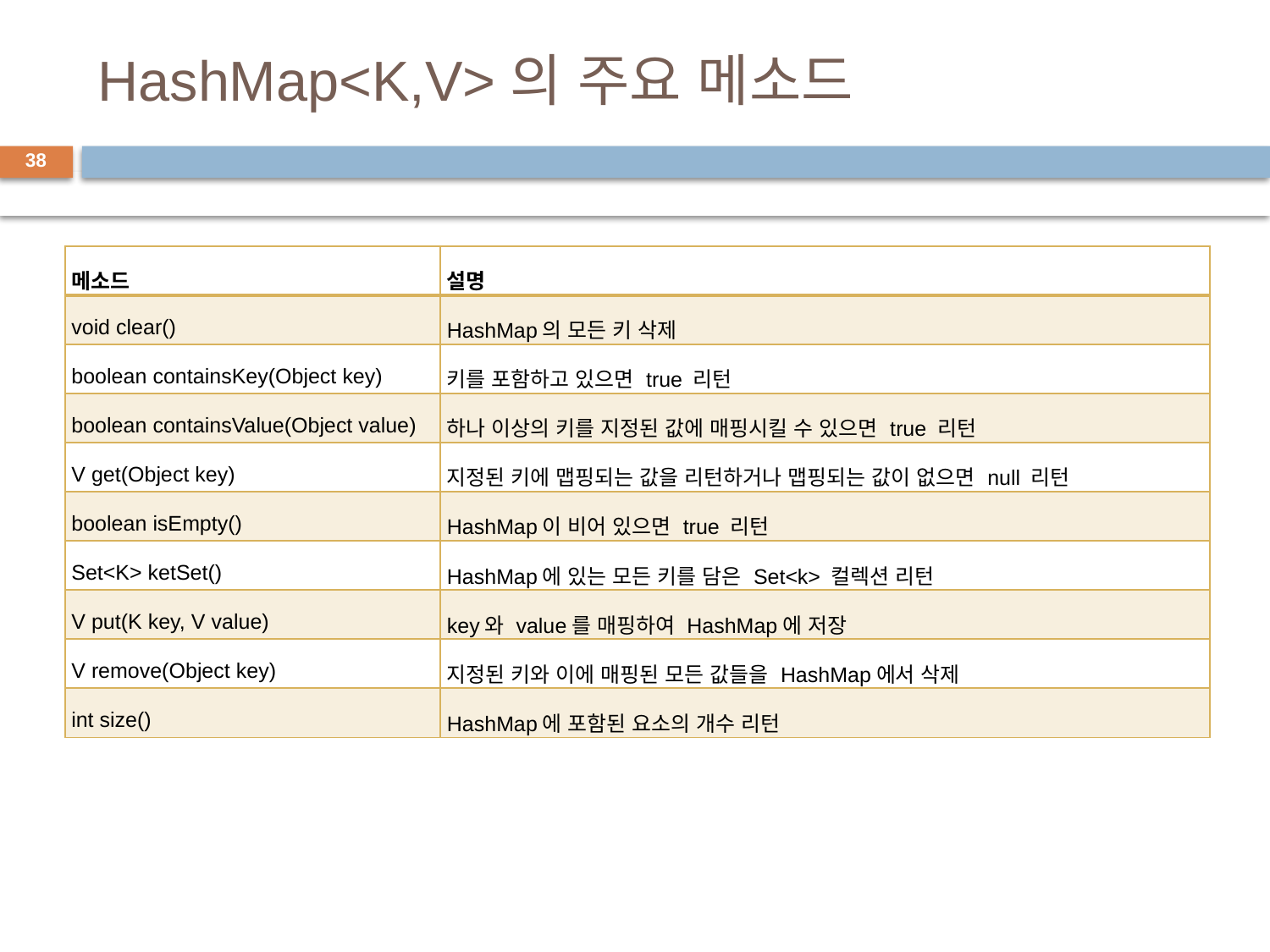

# HashMap<K,V>의 주요 메소드
38
| 메소드 | 설명 |
| --- | --- |
| void clear() | HashMap의 모든 키 삭제 |
| boolean containsKey(Object key) | 키를 포함하고 있으면 true 리턴 |
| boolean containsValue(Object value) | 하나 이상의 키를 지정된 값에 매핑시킬 수 있으면 true 리턴 |
| V get(Object key) | 지정된 키에 맵핑되는 값을 리턴하거나 맵핑되는 값이 없으면 null 리턴 |
| boolean isEmpty() | HashMap이 비어 있으면 true 리턴 |
| Set<K> ketSet() | HashMap에 있는 모든 키를 담은 Set<k> 컬렉션 리턴 |
| V put(K key, V value) | key와 value를 매핑하여 HashMap에 저장 |
| V remove(Object key) | 지정된 키와 이에 매핑된 모든 값들을 HashMap에서 삭제 |
| int size() | HashMap에 포함된 요소의 개수 리턴 |